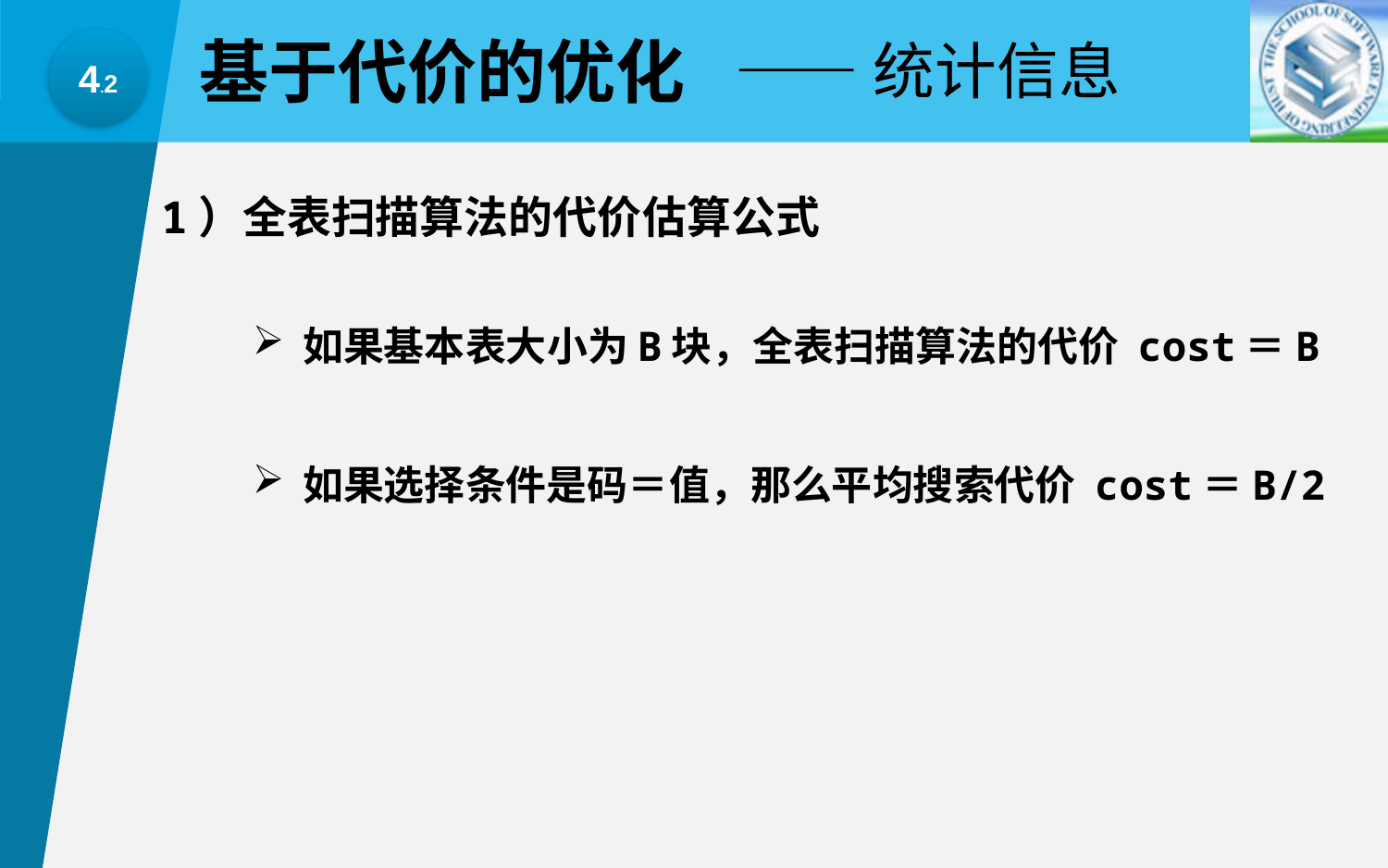

基于代价的优化
——统计信息
4.2
1）全表扫描算法的代价估算公式

如果基本表大小为B块，全表扫描算法的代价 cost＝B

如果选择条件是码＝值，那么平均搜索代价 cost＝B/2